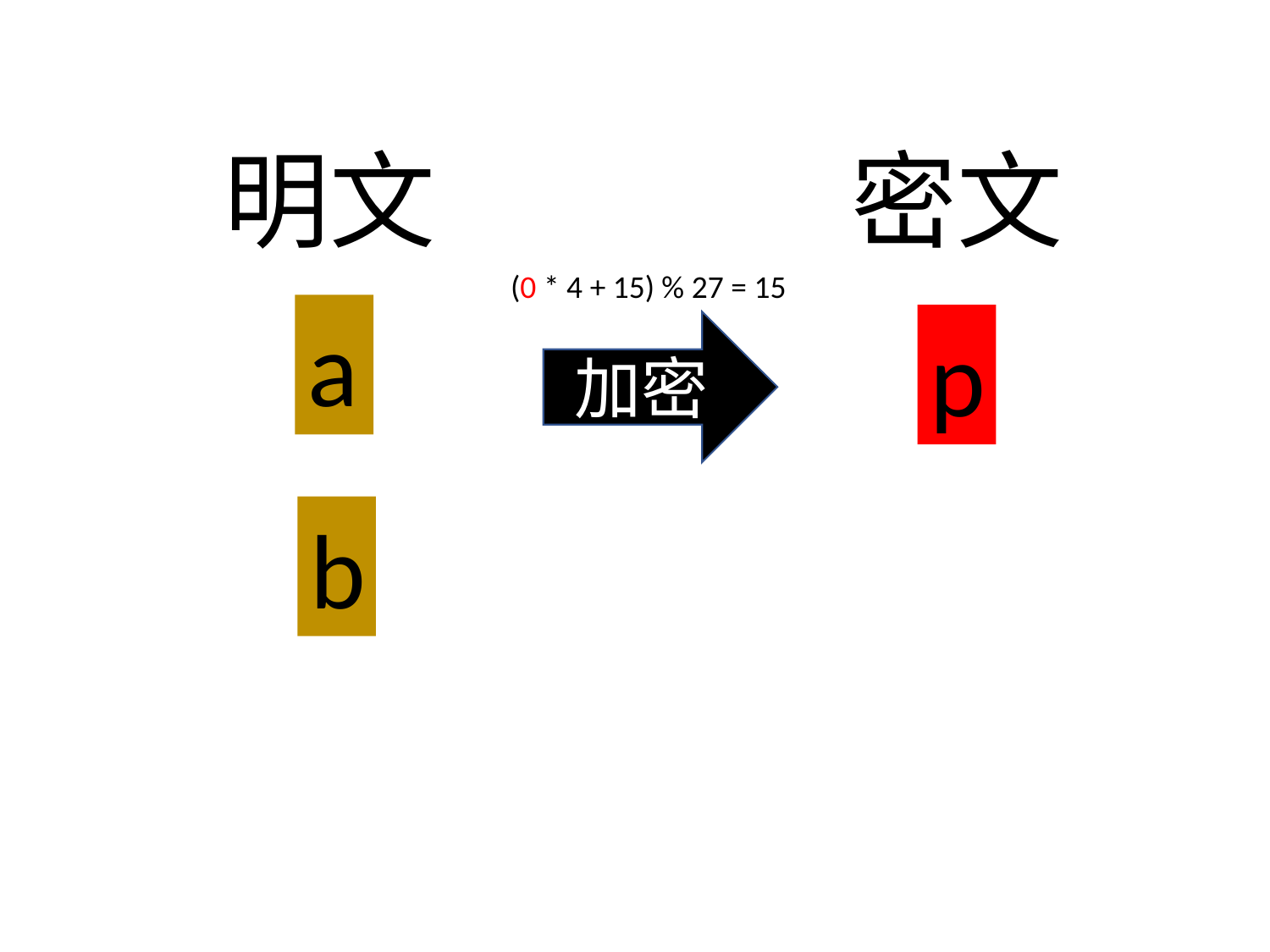

明文
密文
(0 * 4 + 15) % 27 = 15
a
p
加密
b